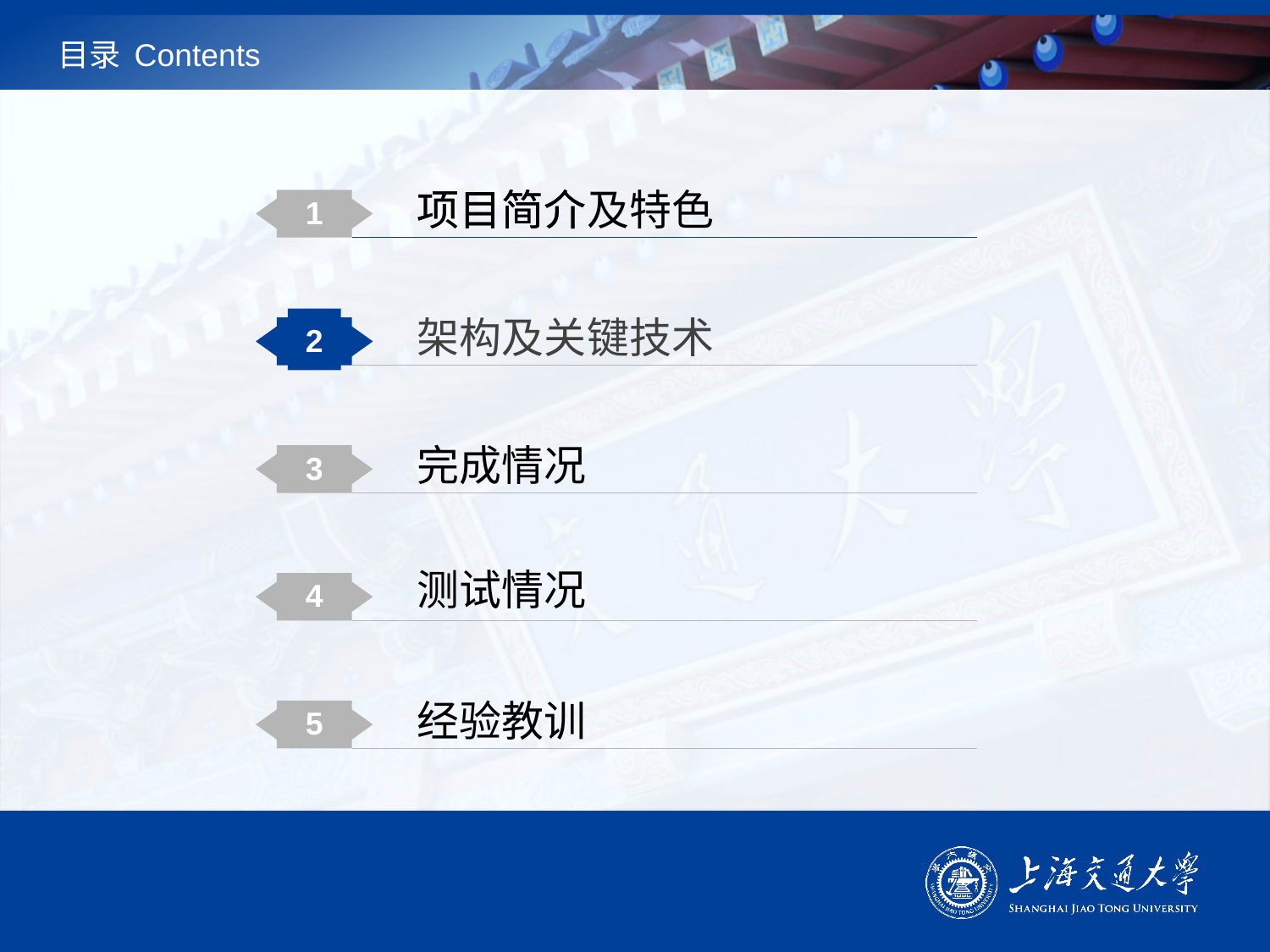

# 目录 Contents
项目简介

项目简介及特色
1

架构及关键技术
2

完成情况
3

测试情况
4

经验教训
5